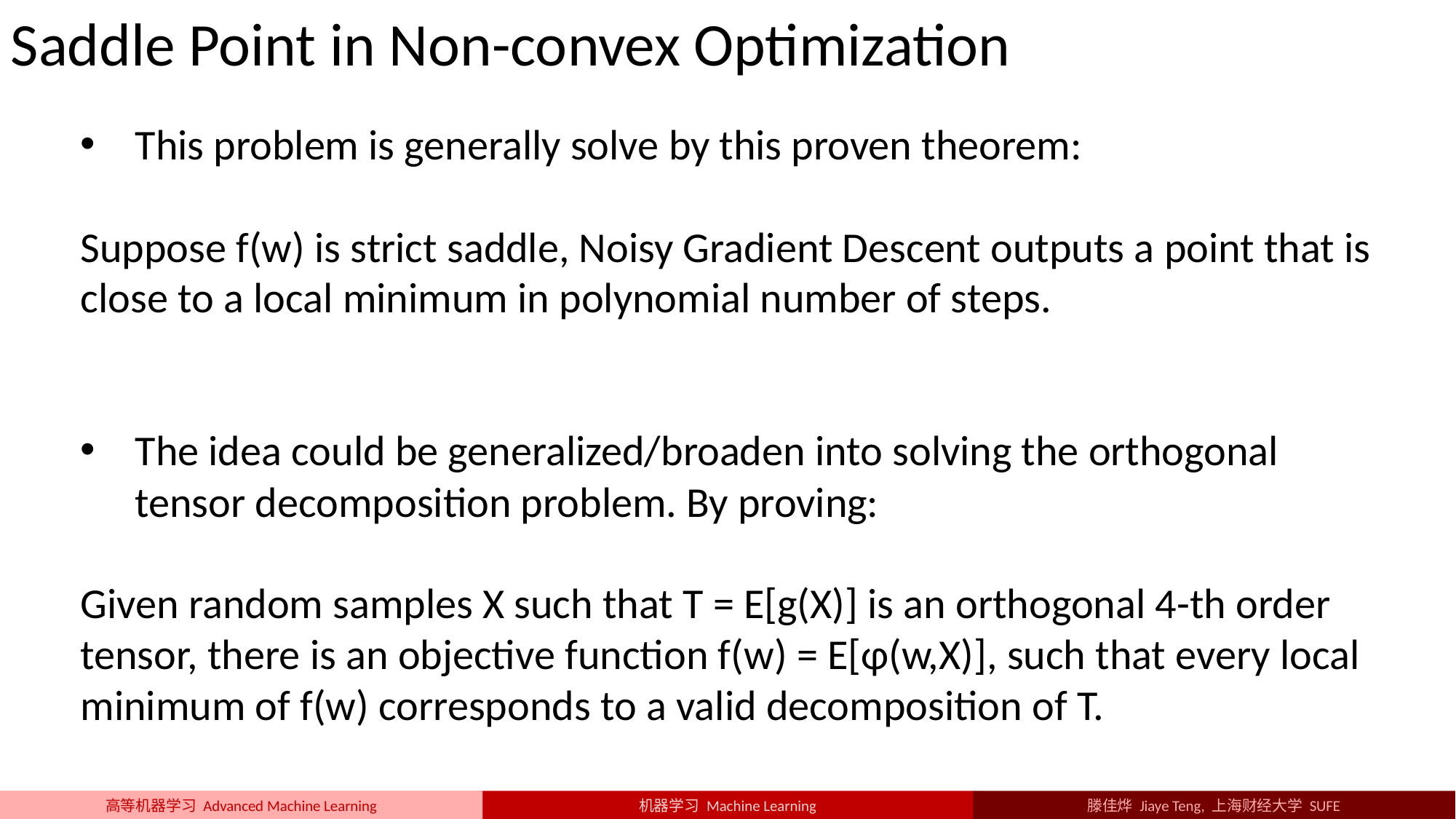

Saddle Point in Non-convex Optimization
This problem is generally solve by this proven theorem:

Suppose f(w) is strict saddle, Noisy Gradient Descent outputs a point that is close to a local minimum in polynomial number of steps.

The idea could be generalized/broaden into solving the orthogonal tensor decomposition problem. By proving:

Given random samples X such that T = E[g(X)] is an orthogonal 4-th order tensor, there is an objective function f(w) = E[φ(w,X)], such that every local minimum of f(w) corresponds to a valid decomposition of T.

机器学习 Machine Learning

高等机器学习 Advanced Machine Learning

滕佳烨 Jiaye Teng, 上海财经大学 SUFE